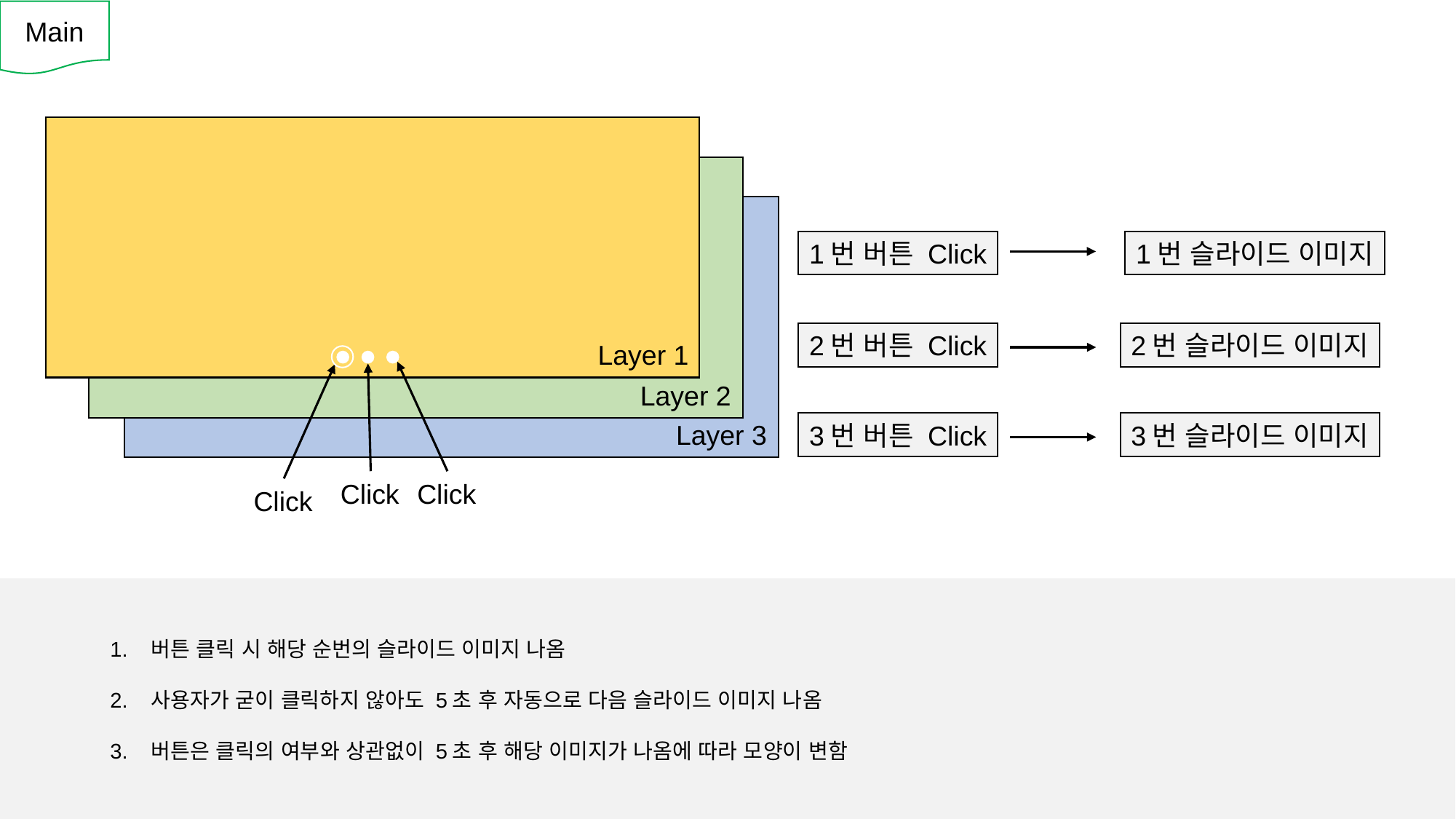

Main

Layer 1

Layer 2

Layer 3
1번 버튼 Click
1번 슬라이드 이미지
2번 버튼 Click
2번 슬라이드 이미지

3번 버튼 Click
3번 슬라이드 이미지
Click
Click
Click

버튼 클릭 시 해당 순번의 슬라이드 이미지 나옴

사용자가 굳이 클릭하지 않아도 5초 후 자동으로 다음 슬라이드 이미지 나옴

버튼은 클릭의 여부와 상관없이 5초 후 해당 이미지가 나옴에 따라 모양이 변함